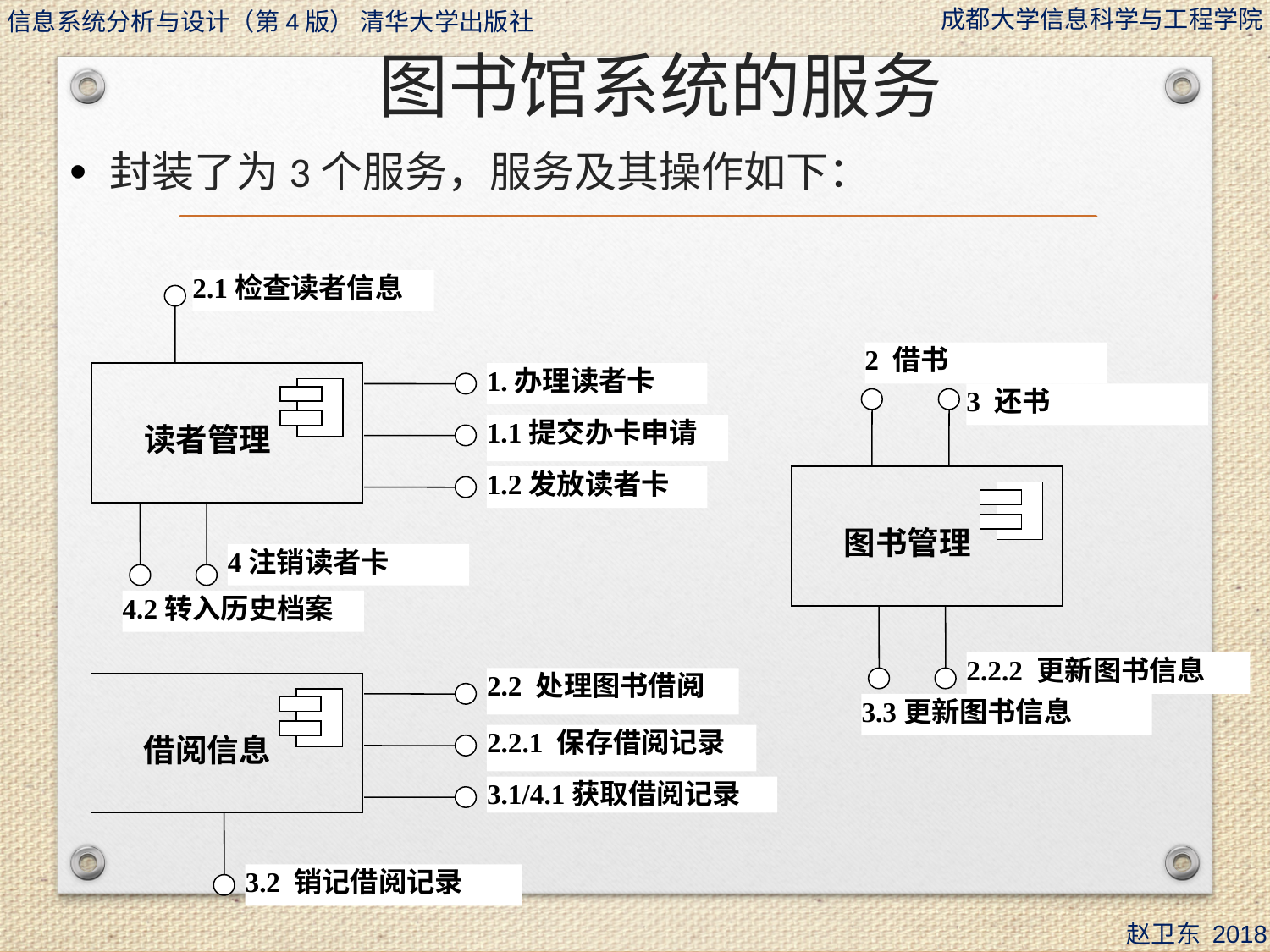

# 图书馆系统的服务
封装了为3个服务，服务及其操作如下：

2.1检查读者信息

2 借书

读者管理
1.办理读者卡

3 还书

1.1提交办卡申请

1.2发放读者卡

图书管理

4注销读者卡

4.2转入历史档案

2.2.2 更新图书信息
2.2 处理图书借阅

借阅信息

3.3更新图书信息
2.2.1 保存借阅记录

3.1/4.1获取借阅记录

3.2 销记借阅记录